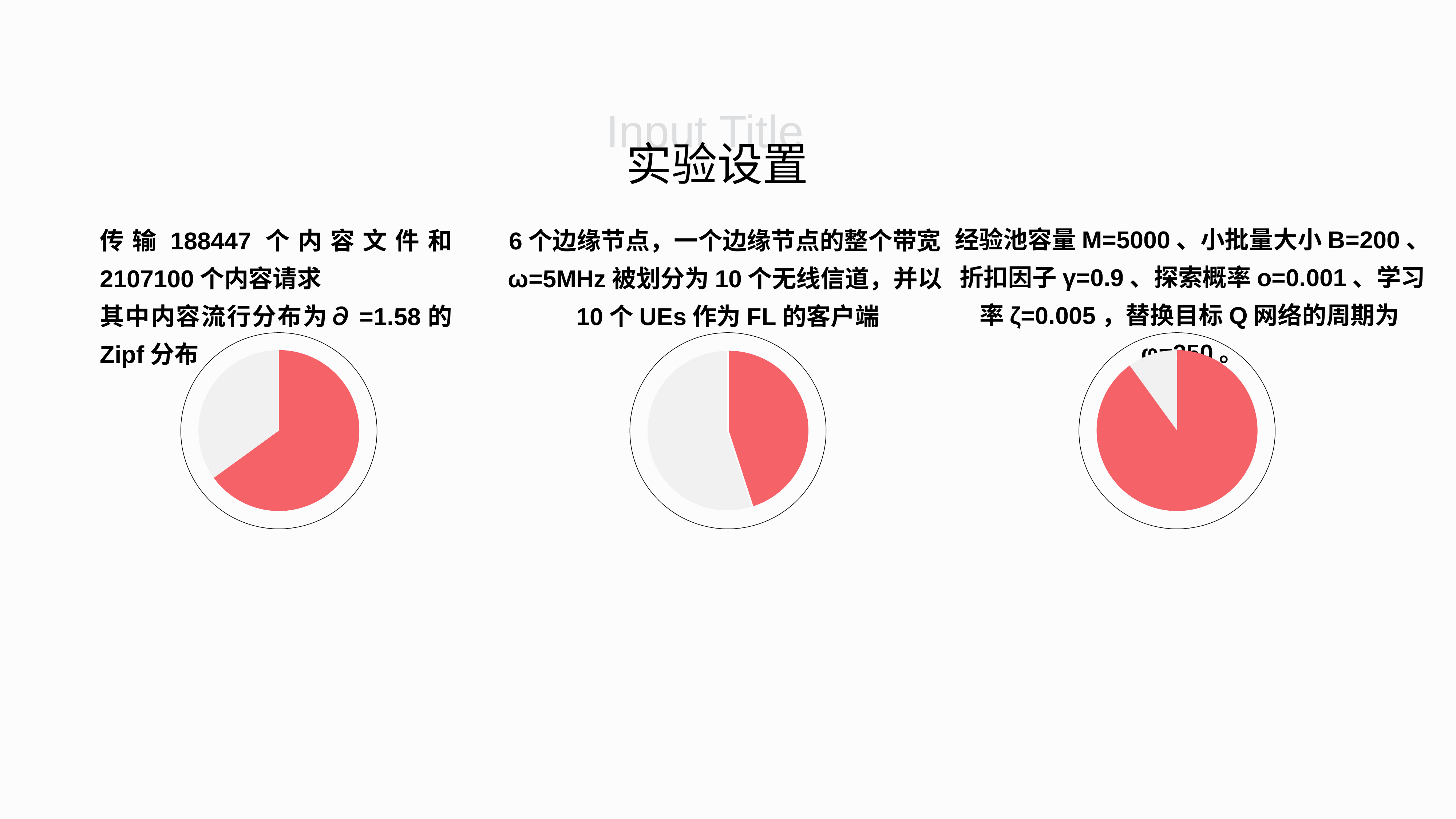

Input Title
实验设置
经验池容量M=5000、小批量大小B=200、折扣因子γ=0.9、探索概率o=0.001、学习率ζ=0.005，替换目标Q网络的周期为φ=250。
传输188447个内容文件和2107100个内容请求
其中内容流行分布为∂=1.58的Zipf分布
6个边缘节点，一个边缘节点的整个带宽ω=5MHz被划分为10个无线信道，并以10个UEs作为FL的客户端

### Chart

| Category | Sales |
|---|---|
| 1st Qtr | 65.0 |
| 2nd Qtr | 35.0 |

### Chart

| Category | Sales |
|---|---|
| 1st Qtr | 45.0 |
| 2nd Qtr | 55.0 |

### Chart

| Category | Sales |
|---|---|
| 1st Qtr | 90.0 |
| 2nd Qtr | 10.0 |